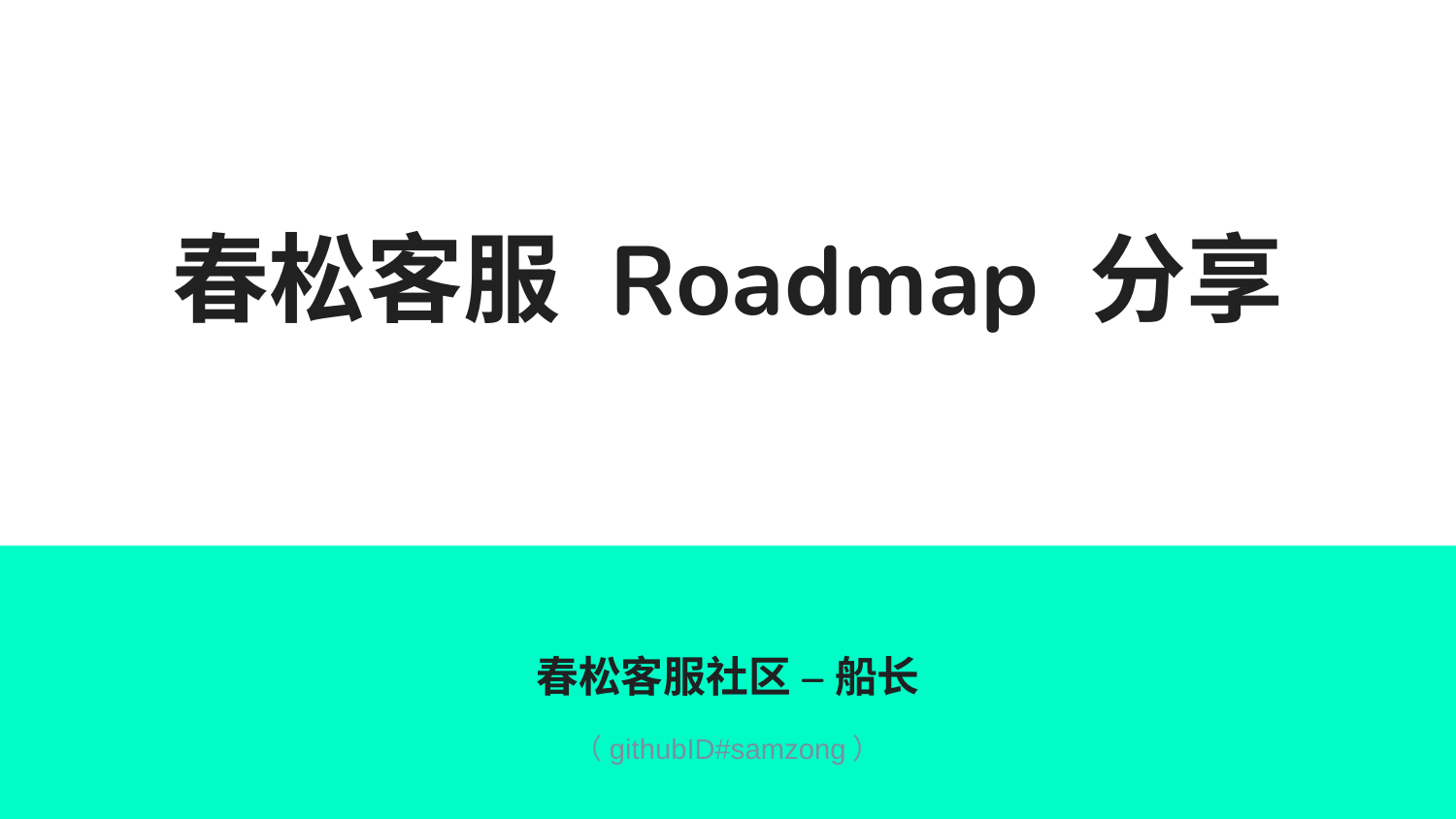

# 春松客服 Roadmap 分享
春松客服社区 – 船长
（githubID#samzong）